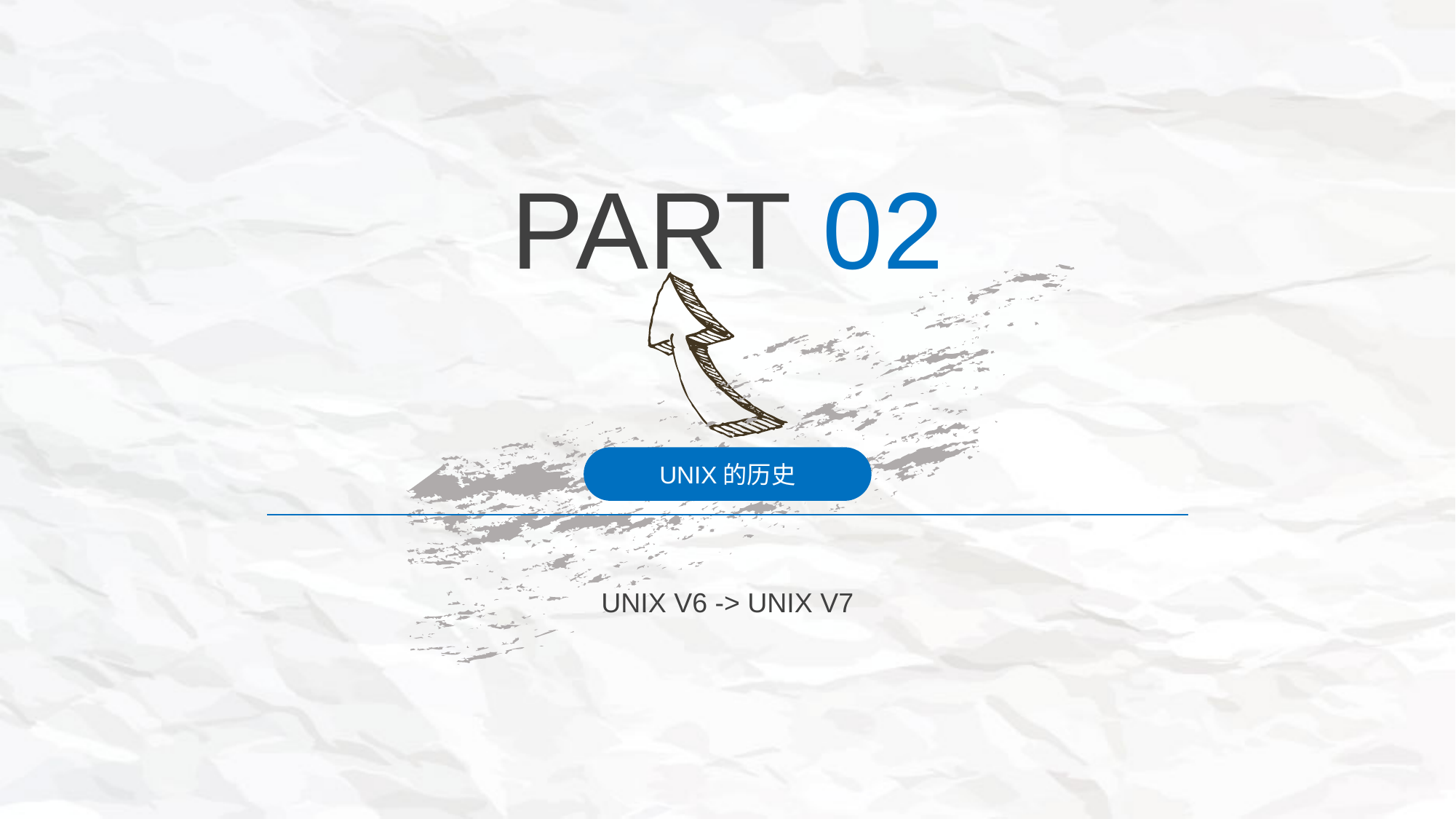

PART 02

UNIX的历史
UNIX V6 -> UNIX V7